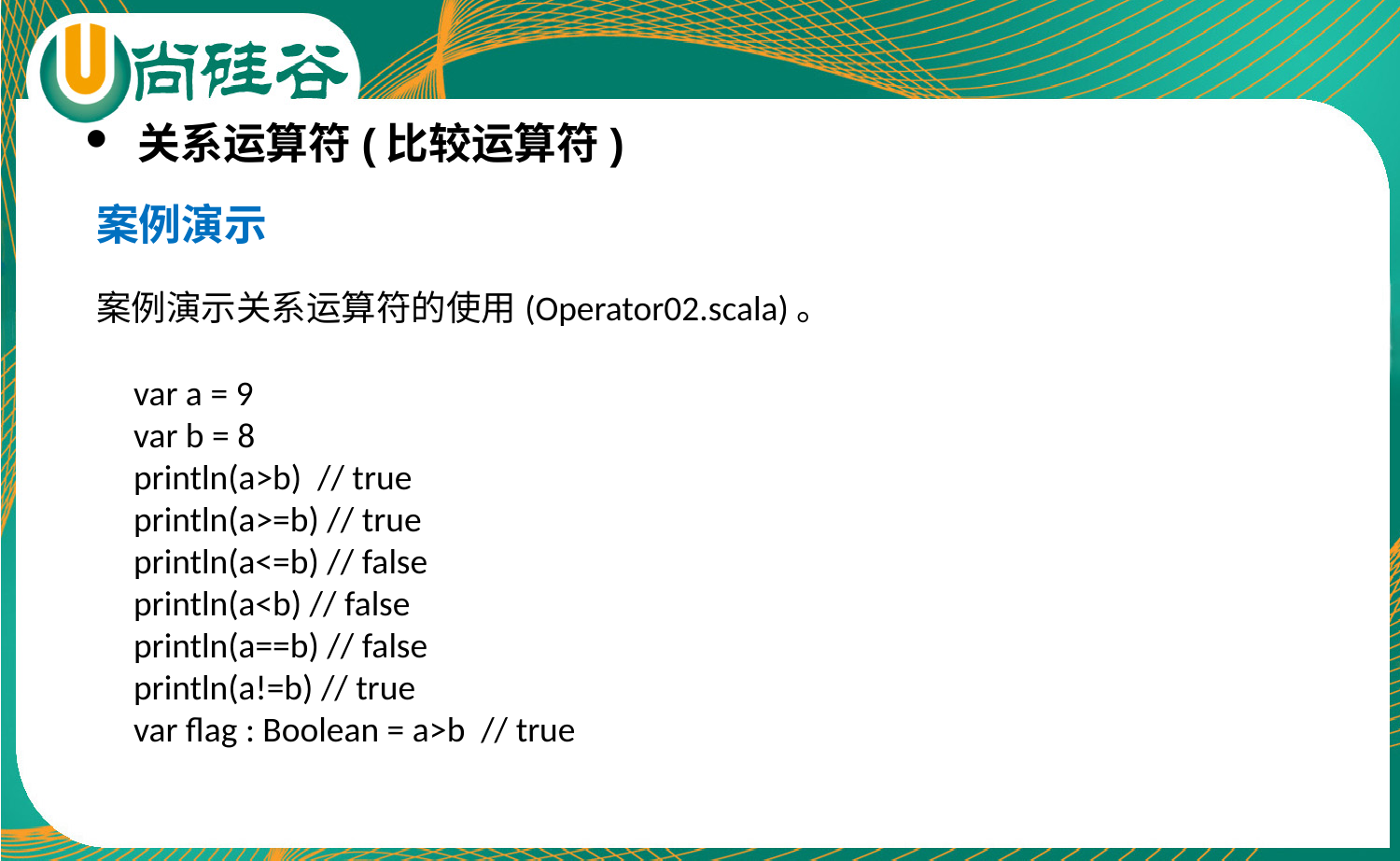

关系运算符(比较运算符)

案例演示

案例演示关系运算符的使用(Operator02.scala)。

    var a = 9
    var b = 8
    println(a>b)  // true
    println(a>=b) // true
    println(a<=b) // false
    println(a<b) // false
    println(a==b) // false
    println(a!=b) // true
    var flag : Boolean = a>b  // true